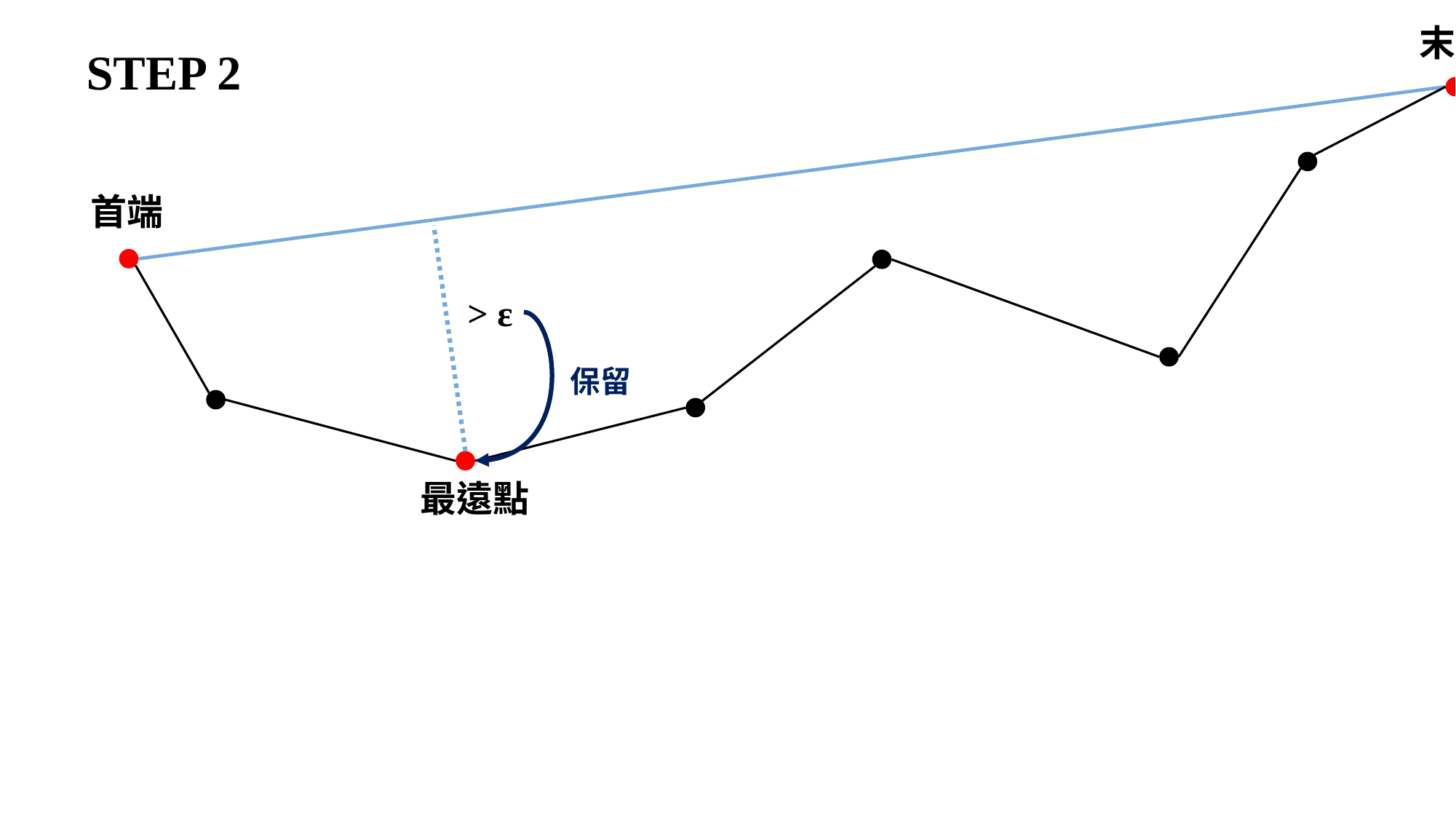

末端
STEP 2

首端

> ε

保留

最遠點